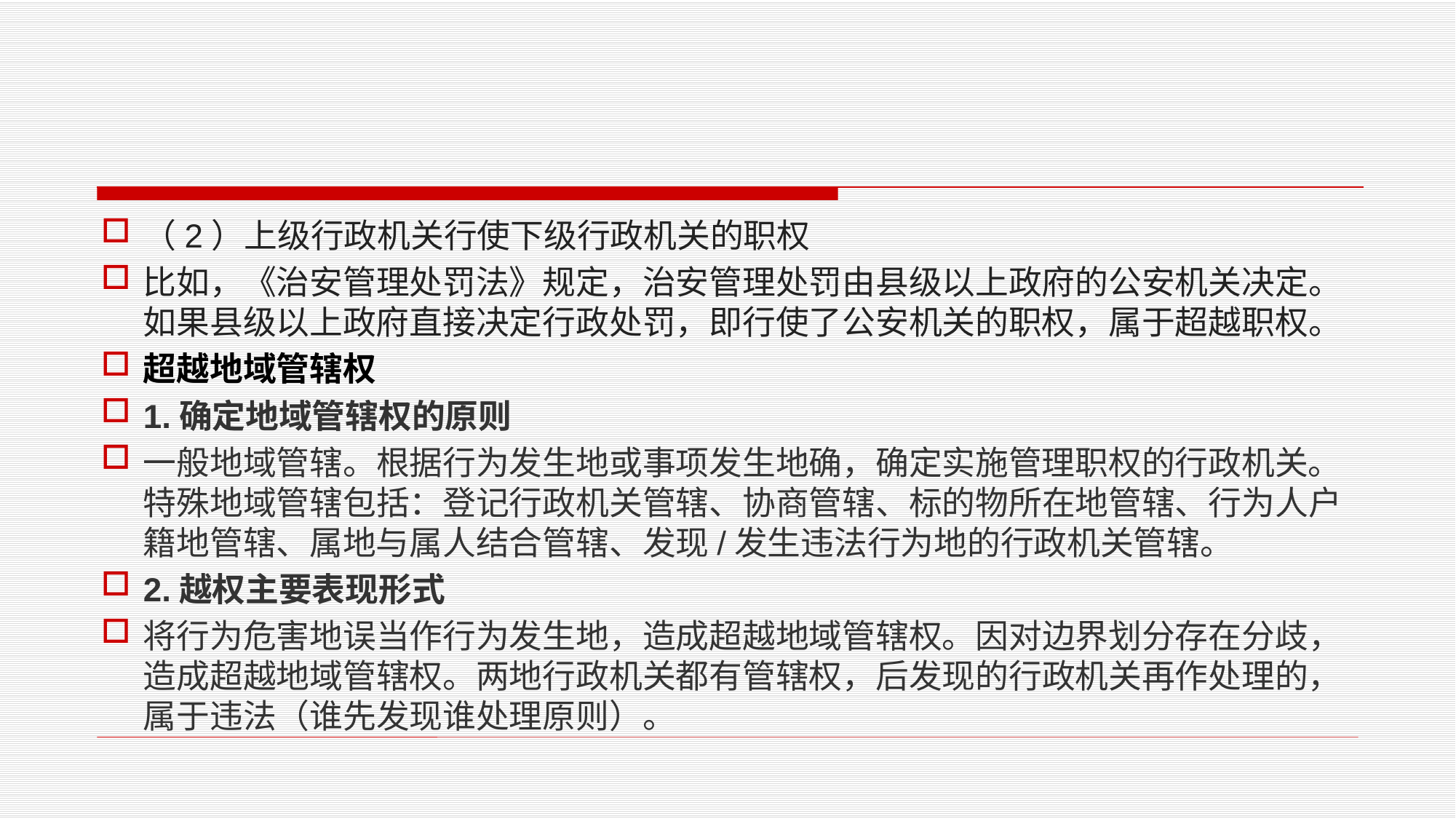

#
（2）上级行政机关行使下级行政机关的职权
比如，《治安管理处罚法》规定，治安管理处罚由县级以上政府的公安机关决定。如果县级以上政府直接决定行政处罚，即行使了公安机关的职权，属于超越职权。
超越地域管辖权
1.确定地域管辖权的原则
一般地域管辖。根据行为发生地或事项发生地确，确定实施管理职权的行政机关。特殊地域管辖包括：登记行政机关管辖、协商管辖、标的物所在地管辖、行为人户籍地管辖、属地与属人结合管辖、发现/发生违法行为地的行政机关管辖。
2.越权主要表现形式
将行为危害地误当作行为发生地，造成超越地域管辖权。因对边界划分存在分歧，造成超越地域管辖权。两地行政机关都有管辖权，后发现的行政机关再作处理的，属于违法（谁先发现谁处理原则）。